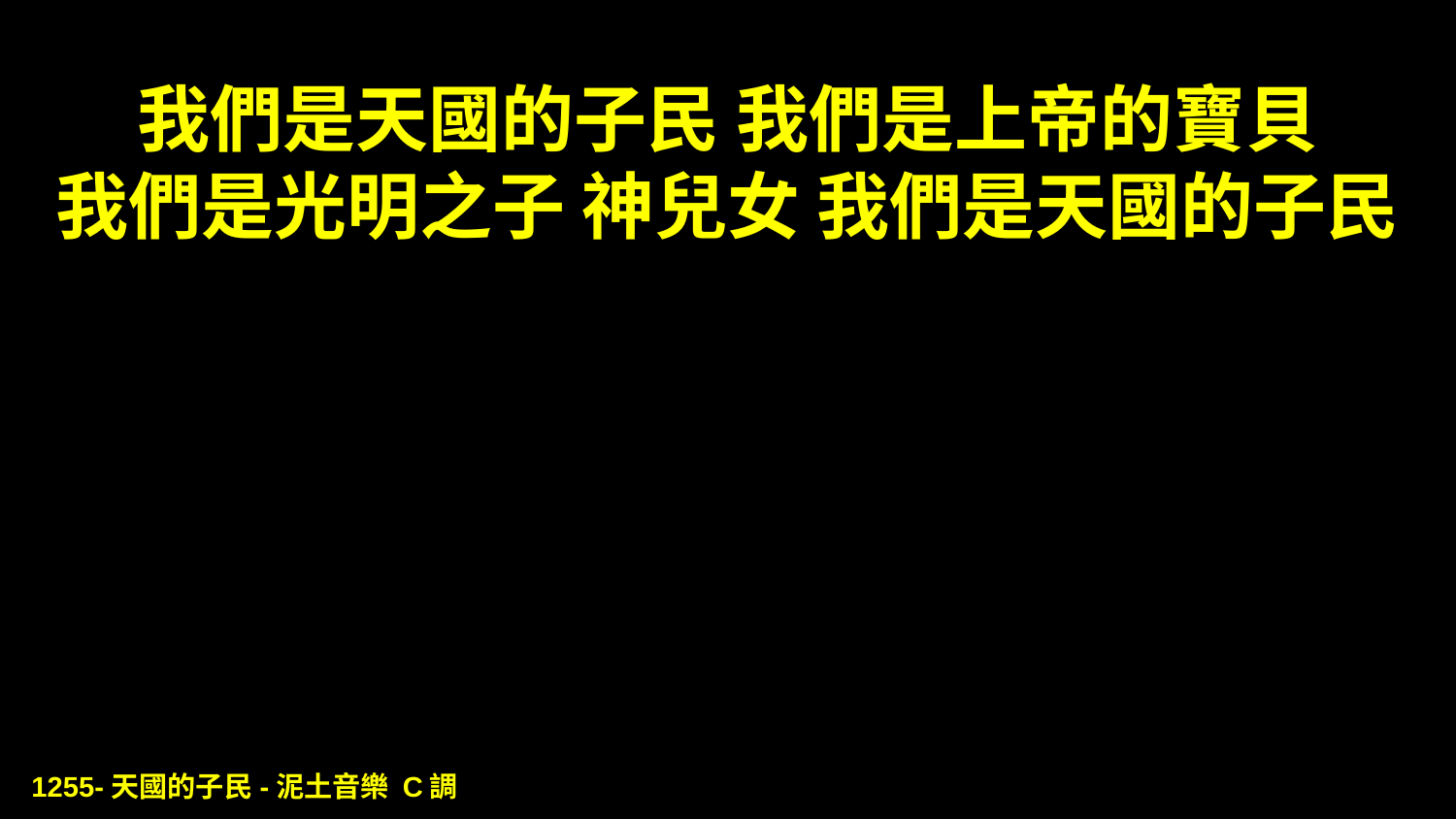

# 我們是天國的子民 我們是上帝的寶貝 我們是光明之子 神兒女 我們是天國的子民
1255-天國的子民-泥土音樂 C調